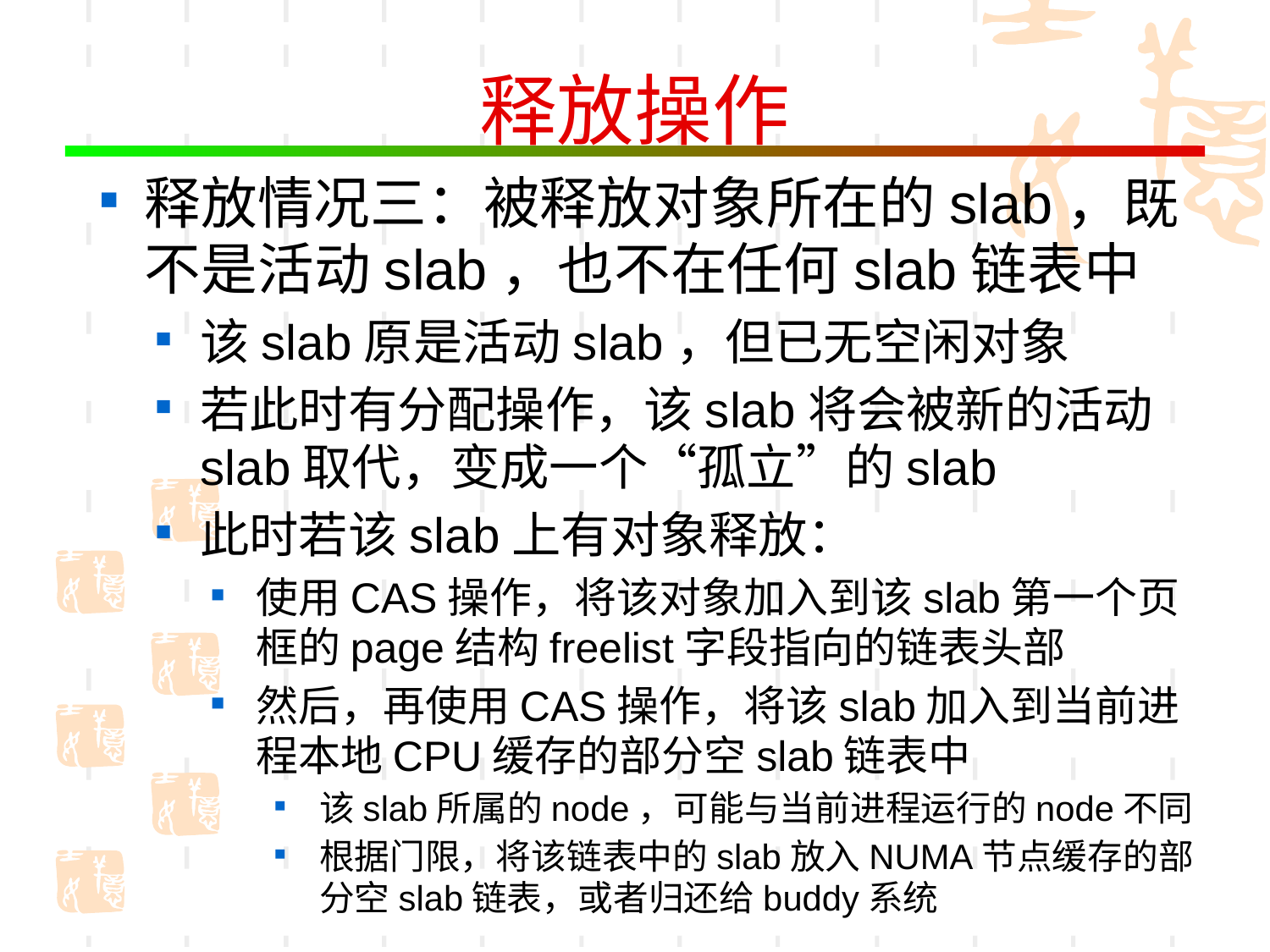

# 释放操作
释放情况三：被释放对象所在的slab，既不是活动slab，也不在任何slab链表中
该slab原是活动slab，但已无空闲对象
若此时有分配操作，该slab将会被新的活动slab取代，变成一个“孤立”的slab
此时若该slab上有对象释放：
使用CAS操作，将该对象加入到该slab第一个页框的page结构freelist字段指向的链表头部
然后，再使用CAS操作，将该slab加入到当前进程本地CPU缓存的部分空slab链表中
该slab所属的node，可能与当前进程运行的node不同
根据门限，将该链表中的slab放入NUMA节点缓存的部分空slab链表，或者归还给buddy系统